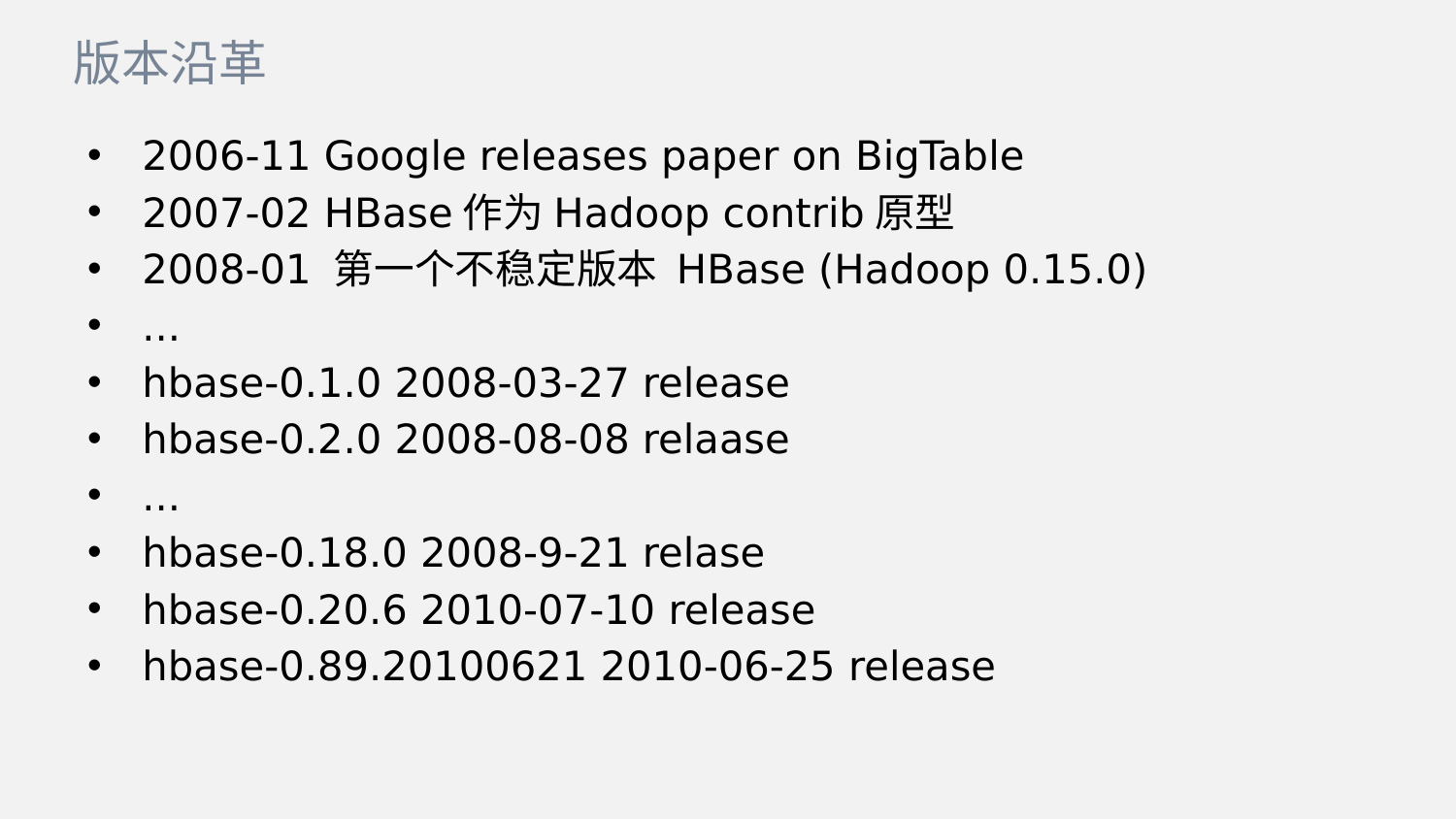

版本沿革
2006-11 Google releases paper on BigTable
2007-02 HBase作为Hadoop contrib原型
2008-01 第一个不稳定版本 HBase (Hadoop 0.15.0)
...
hbase-0.1.0 2008-03-27 release
hbase-0.2.0 2008-08-08 relaase
...
hbase-0.18.0 2008-9-21 relase
hbase-0.20.6 2010-07-10 release
hbase-0.89.20100621 2010-06-25 release